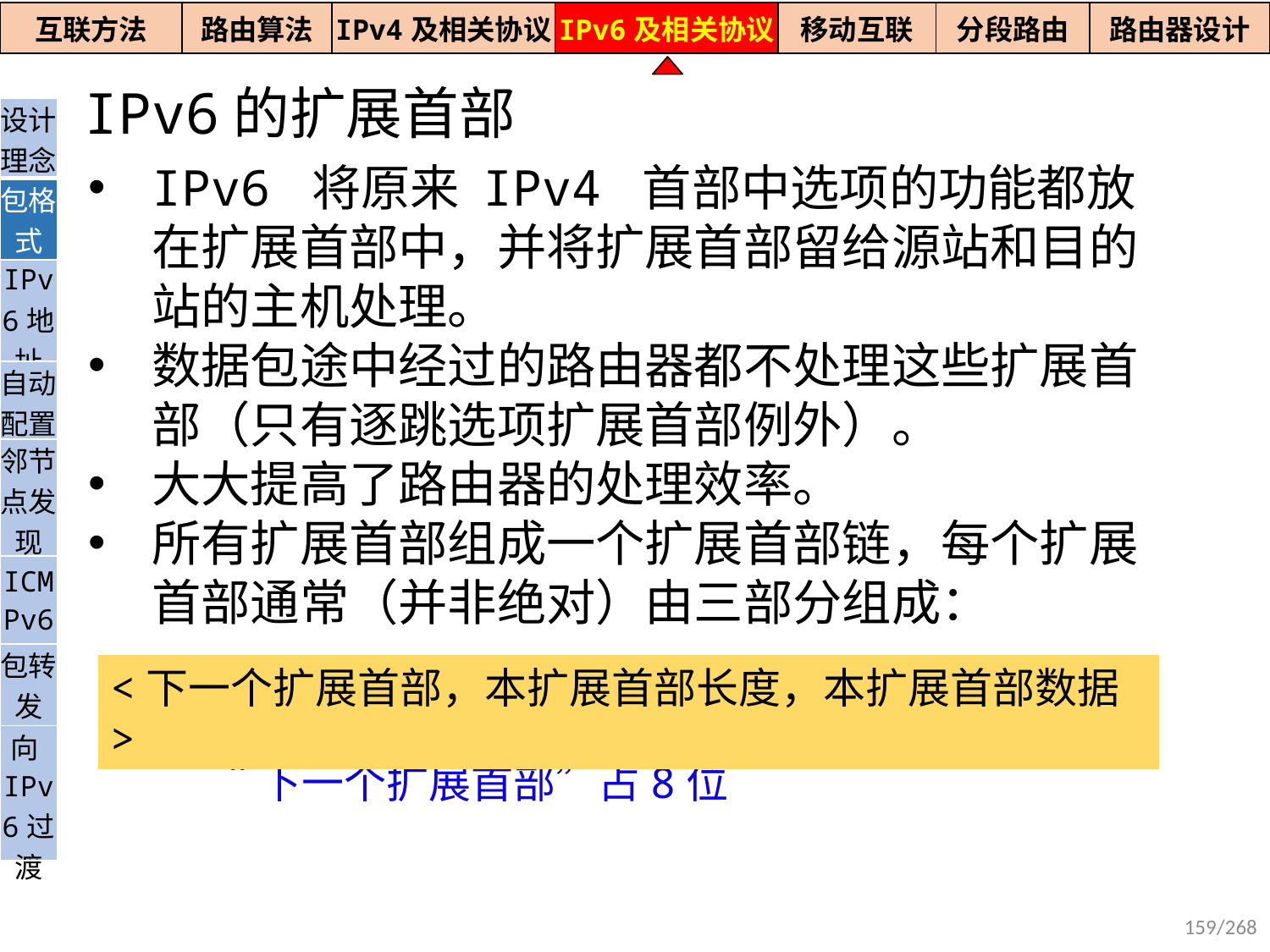

| 互联方法 | 路由算法 | IPv4及相关协议 | IPv6及相关协议 | 移动互联 | 分段路由 | 路由器设计 |
| --- | --- | --- | --- | --- | --- | --- |

IPv6的扩展首部
| 设计理念 |
| --- |
| 包格式 |
| IPv6地址 |
| 自动配置 |
| 邻节点发现 |
| ICMPv6 |
| 包转发 |
| 向IPv6过渡 |
IPv6 将原来 IPv4 首部中选项的功能都放在扩展首部中，并将扩展首部留给源站和目的站的主机处理。
数据包途中经过的路由器都不处理这些扩展首部（只有逐跳选项扩展首部例外）。
大大提高了路由器的处理效率。
所有扩展首部组成一个扩展首部链，每个扩展首部通常（并非绝对）由三部分组成：

          “下一个扩展首部”占8位
<下一个扩展首部，本扩展首部长度，本扩展首部数据>
159/268